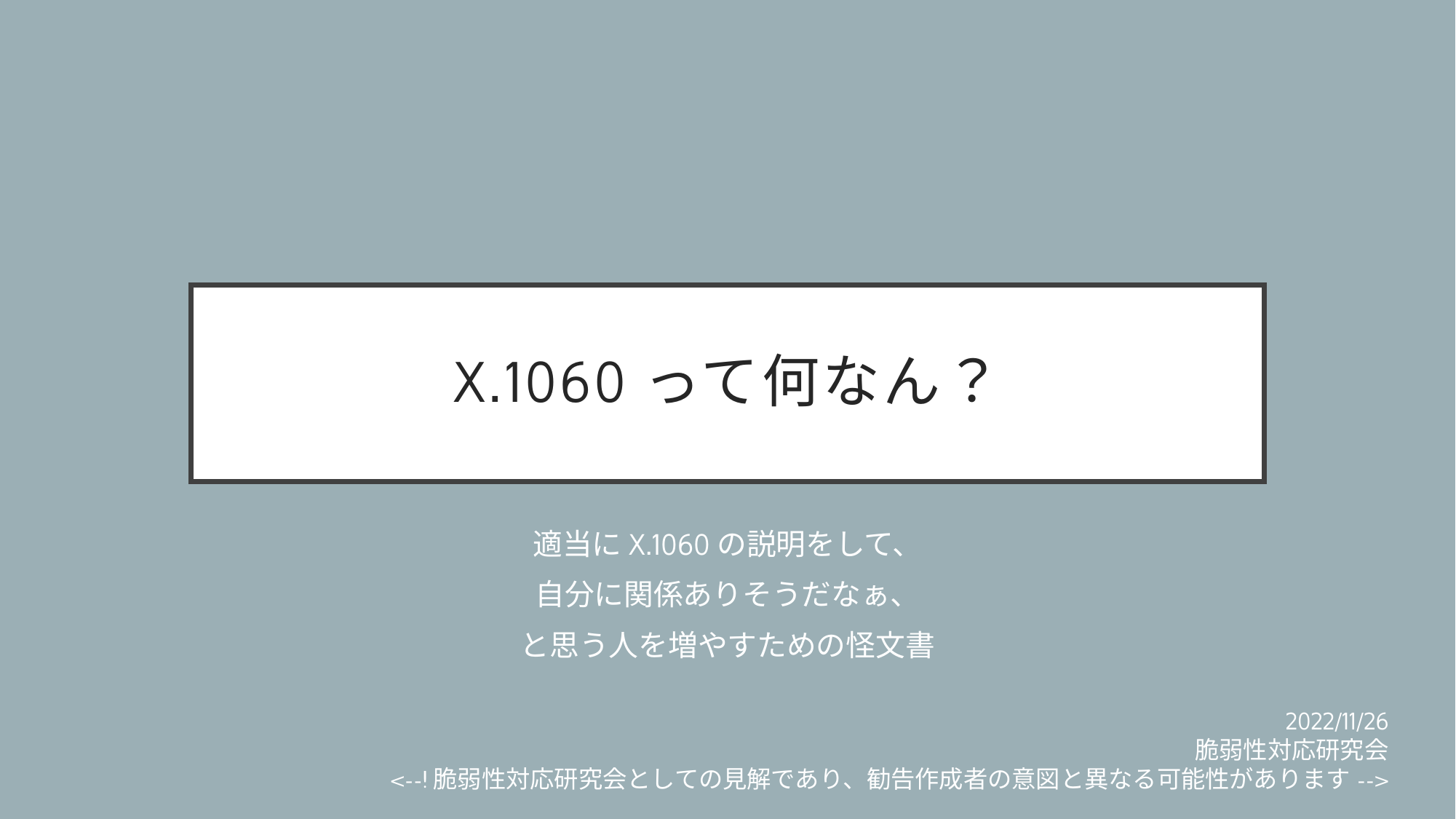

# X.1060って何なん？
適当にX.1060の説明をして、
自分に関係ありそうだなぁ、
と思う人を増やすための怪文書
2022/11/26
脆弱性対応研究会
<--!脆弱性対応研究会としての見解であり、勧告作成者の意図と異なる可能性があります-->